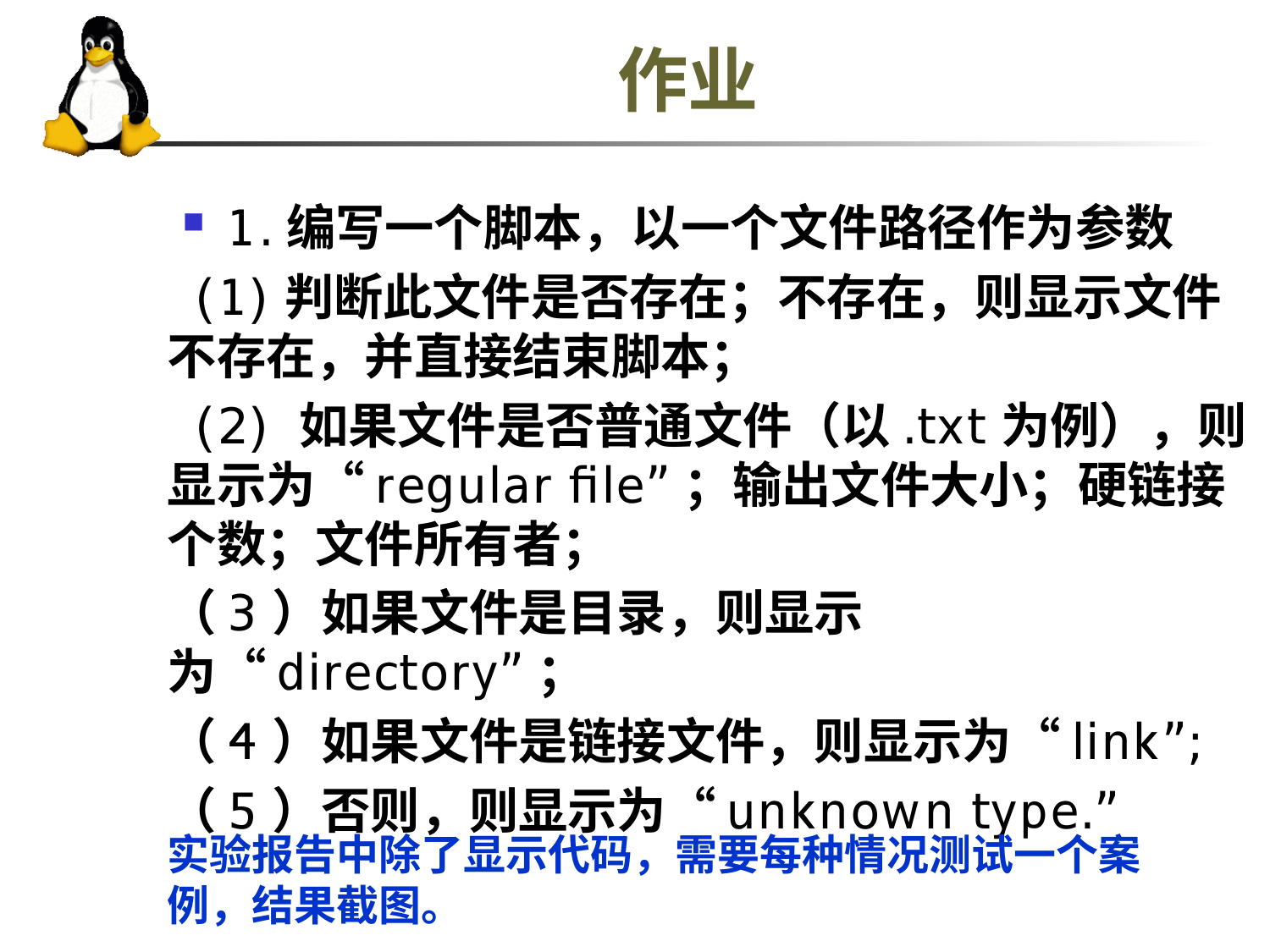

# 作业
1.编写一个脚本，以一个文件路径作为参数
  (1)判断此文件是否存在；不存在，则显示文件不存在，并直接结束脚本；
  (2) 如果文件是否普通文件（以.txt为例），则显示为“regular file”；输出文件大小；硬链接个数；文件所有者；
（3）如果文件是目录，则显示为“directory”；
（4）如果文件是链接文件，则显示为“link”;
（5）否则，则显示为“unknown type.”
实验报告中除了显示代码，需要每种情况测试一个案例，结果截图。